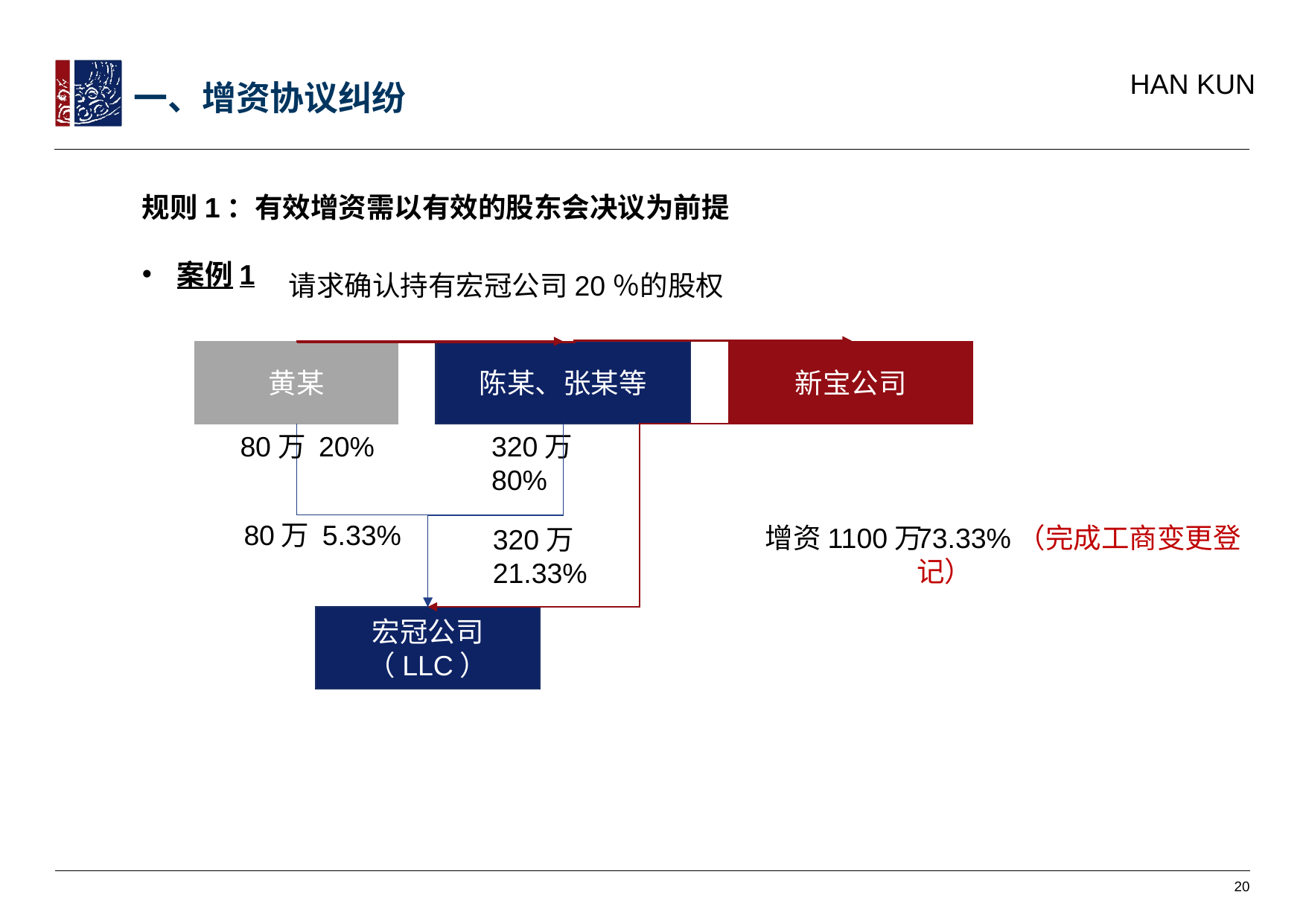

一、增资协议纠纷
规则1：有效增资需以有效的股东会决议为前提

案例1

请求确认持有宏冠公司20％的股权
黄某
新宝公司
增资1100万
陈某、张某等
80万 20%
320万 80%
80万 5.33%
73.33%（完成工商变更登记）
320万 21.33%
宏冠公司
（LLC）